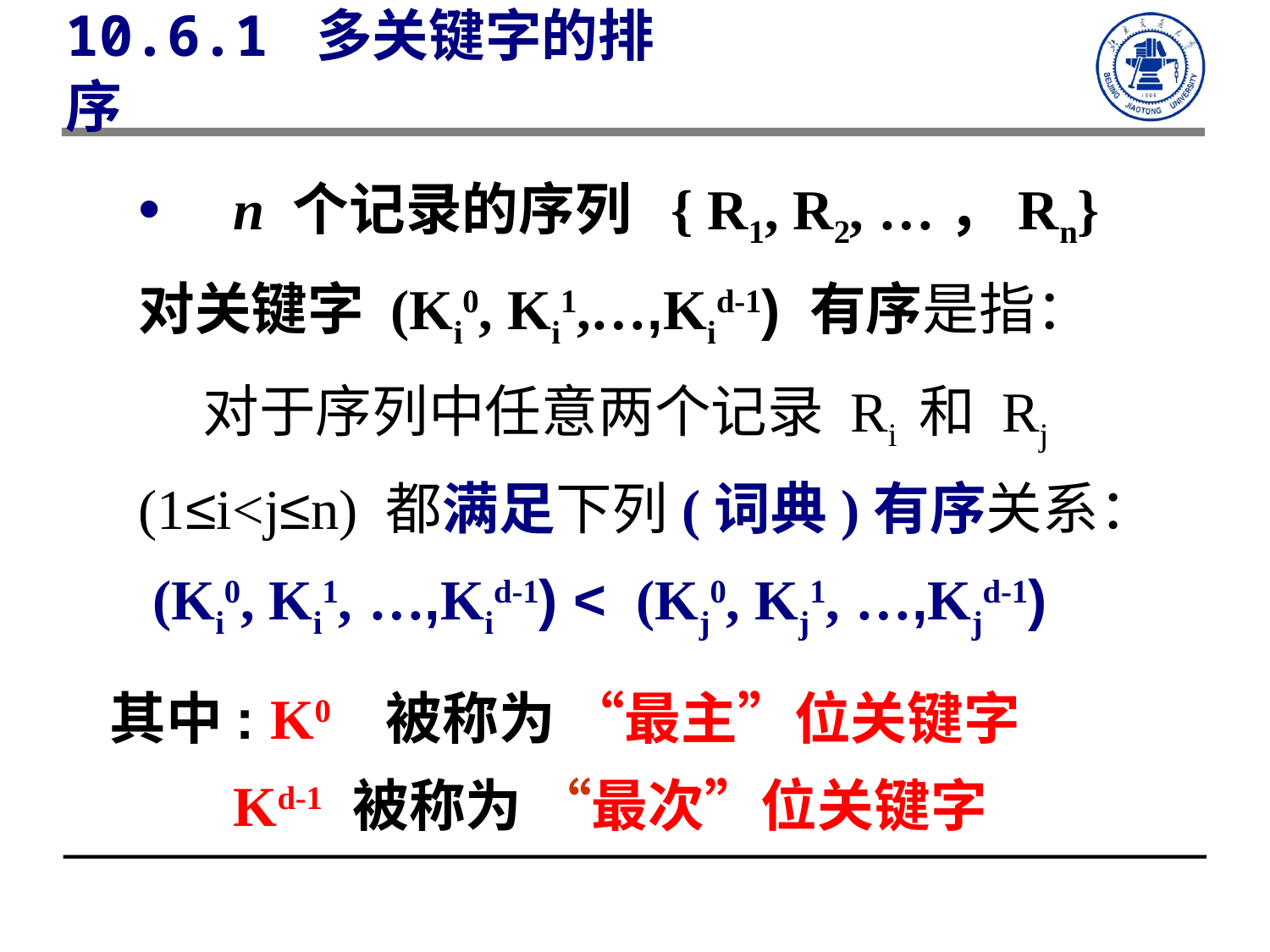

10.6.1 多关键字的排序
 n 个记录的序列  { R1, R2, …，Rn}
对关键字 (Ki0, Ki1,…,Kid-1) 有序是指：
    对于序列中任意两个记录 Ri 和 Rj
(1≤i<j≤n) 都满足下列(词典)有序关系：
 (Ki0, Ki1, …,Kid-1) <  (Kj0, Kj1, …,Kjd-1)
 其中: K0     被称为 “最主”位关键字
Kd-1  被称为 “最次”位关键字